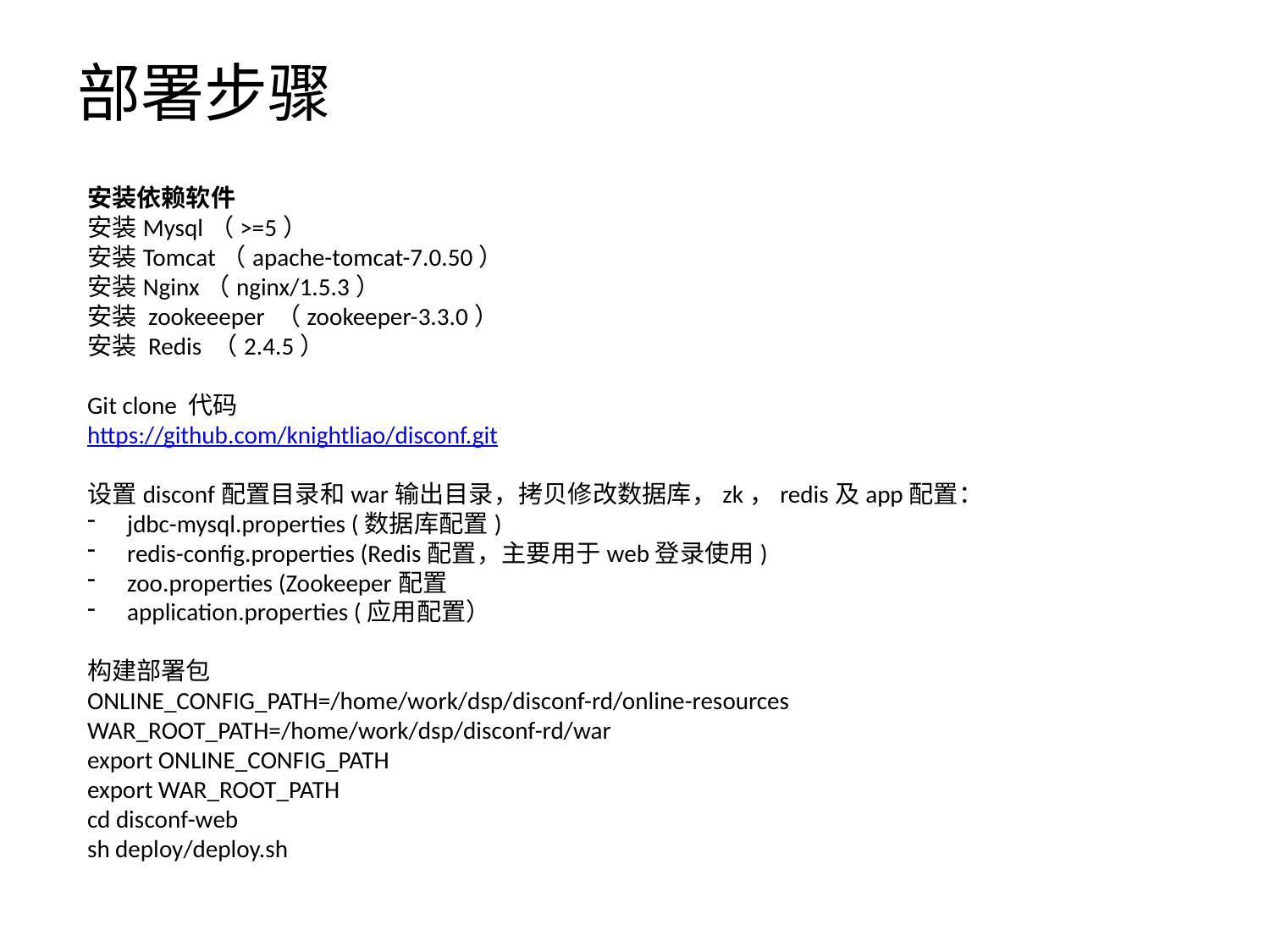

# 部署步骤
安装依赖软件
安装Mysql（>=5）
安装Tomcat（apache-tomcat-7.0.50）
安装Nginx（nginx/1.5.3）
安装 zookeeeper （zookeeper-3.3.0）
安装 Redis （2.4.5）

Git clone 代码
https://github.com/knightliao/disconf.git

设置disconf配置目录和war输出目录，拷贝修改数据库，zk，redis及app配置：
jdbc-mysql.properties (数据库配置)
redis-config.properties (Redis配置，主要用于web登录使用)
zoo.properties (Zookeeper配置
application.properties (应用配置）

构建部署包
ONLINE_CONFIG_PATH=/home/work/dsp/disconf-rd/online-resources WAR_ROOT_PATH=/home/work/dsp/disconf-rd/war
export ONLINE_CONFIG_PATH
export WAR_ROOT_PATH
cd disconf-web
sh deploy/deploy.sh